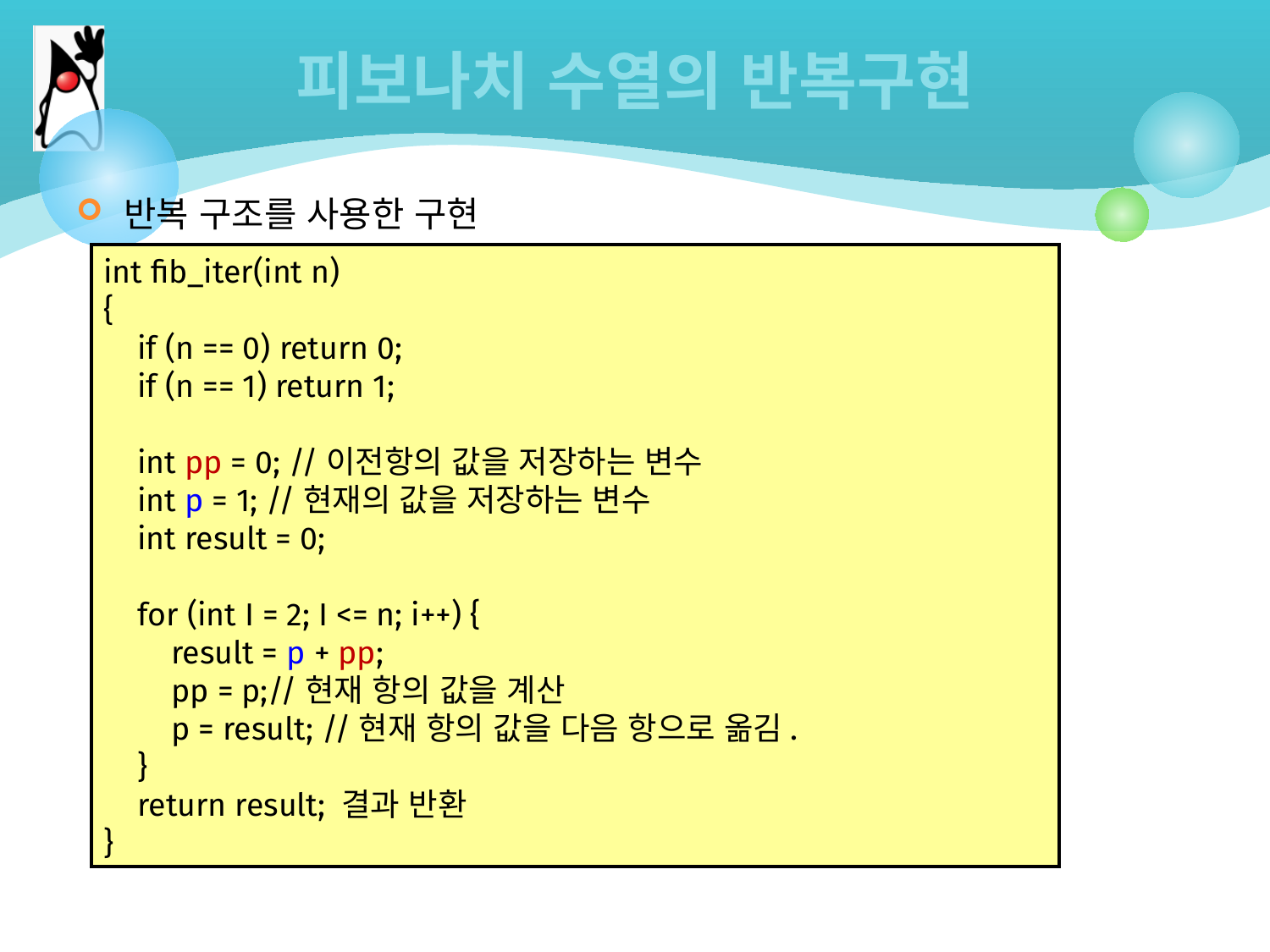

# 피보나치 수열의 반복구현
반복 구조를 사용한 구현
int fib_iter(int n)
{
    if (n == 0) return 0;
    if (n == 1) return 1;

    int pp = 0; //이전항의 값을 저장하는 변수
    int p = 1; //현재의 값을 저장하는 변수
    int result = 0;

    for (int I = 2; I <= n; i++) {
        result = p + pp;
        pp = p;//현재 항의 값을 계산
        p = result; //현재 항의 값을 다음 항으로 옮김.
    }
    return result; 결과 반환
}